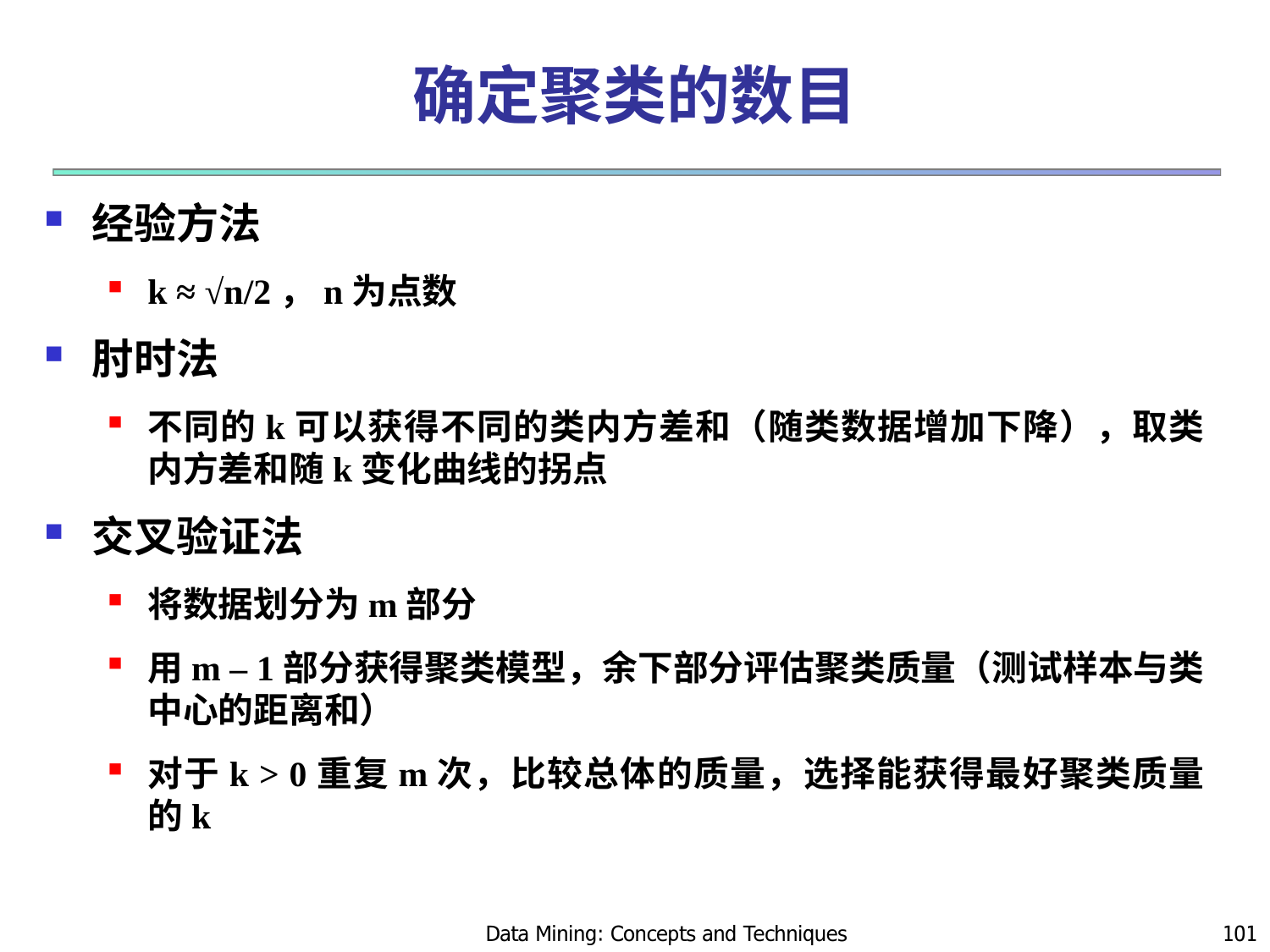

# 确定聚类的数目
经验方法
k ≈ √n/2，n为点数
肘时法
不同的k可以获得不同的类内方差和（随类数据增加下降），取类内方差和随k变化曲线的拐点
交叉验证法
将数据划分为m部分
用m – 1部分获得聚类模型，余下部分评估聚类质量（测试样本与类中心的距离和）
对于k > 0重复m次，比较总体的质量，选择能获得最好聚类质量的k
Data Mining: Concepts and Techniques
101
101